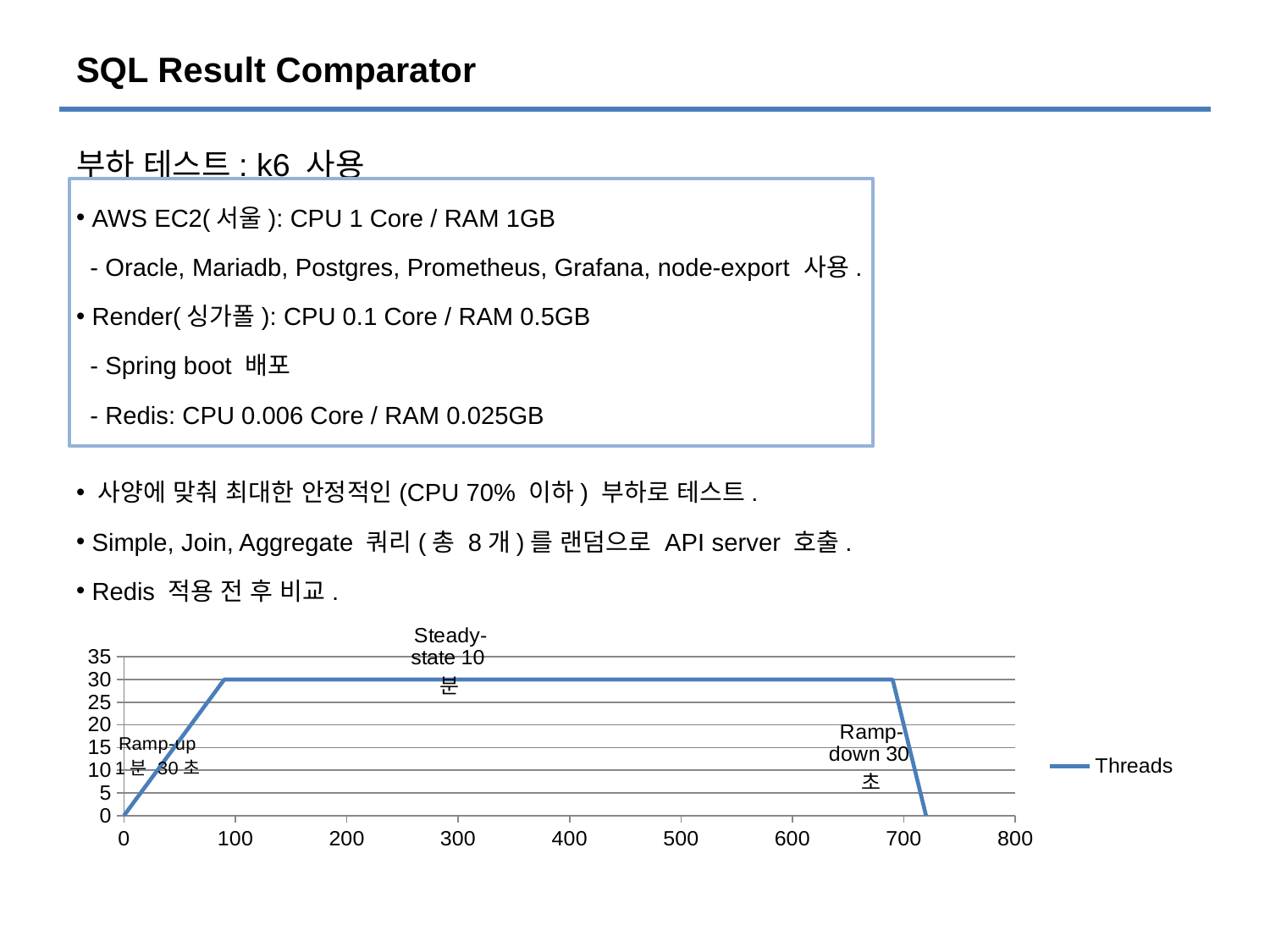

# SQL Result Comparator
부하 테스트: k6 사용
 AWS EC2(서울): CPU 1 Core / RAM 1GB
  - Oracle, Mariadb, Postgres, Prometheus, Grafana, node-export 사용.
 Render(싱가폴): CPU 0.1 Core / RAM 0.5GB
  - Spring boot 배포
  - Redis: CPU 0.006 Core / RAM 0.025GB

 사양에 맞춰 최대한 안정적인(CPU 70% 이하) 부하로 테스트.
 Simple, Join, Aggregate 쿼리(총 8개)를 랜덤으로 API server 호출.
 Redis 적용 전 후 비교.

### Chart

| Category | Threads |
|---|---|